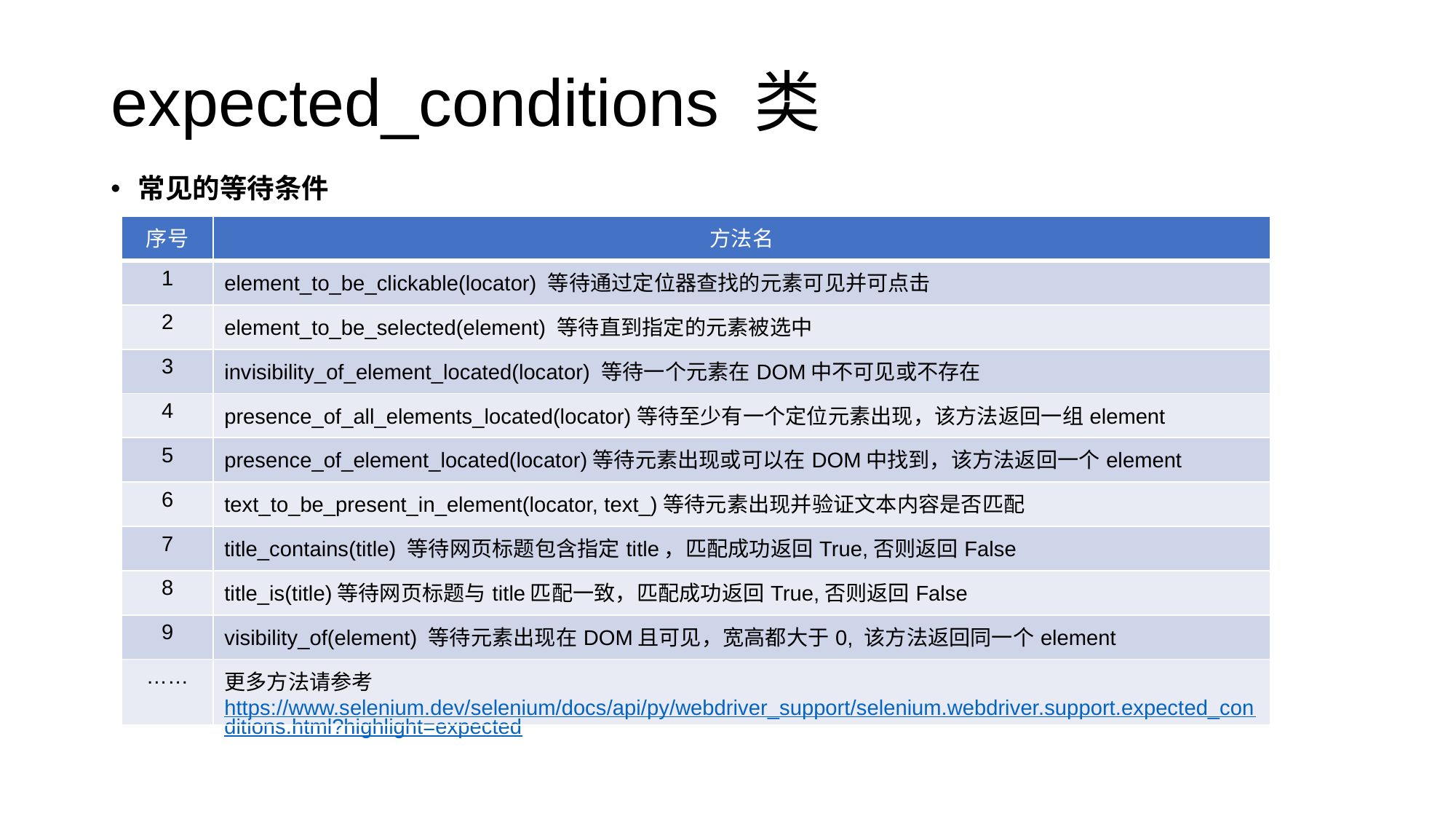

# expected_conditions 类
常见的等待条件

| 序号 | 方法名 |
| --- | --- |
| 1 | element\_to\_be\_clickable(locator) 等待通过定位器查找的元素可见并可点击 |
| 2 | element\_to\_be\_selected(element) 等待直到指定的元素被选中 |
| 3 | invisibility\_of\_element\_located(locator) 等待一个元素在DOM中不可见或不存在 |
| 4 | presence\_of\_all\_elements\_located(locator)等待至少有一个定位元素出现，该方法返回一组element |
| 5 | presence\_of\_element\_located(locator)等待元素出现或可以在DOM中找到，该方法返回一个element |
| 6 | text\_to\_be\_present\_in\_element(locator, text\_)等待元素出现并验证文本内容是否匹配 |
| 7 | title\_contains(title) 等待网页标题包含指定title，匹配成功返回True,否则返回False |
| 8 | title\_is(title)等待网页标题与title匹配一致，匹配成功返回True,否则返回False |
| 9 | visibility\_of(element) 等待元素出现在DOM且可见，宽高都大于0, 该方法返回同一个element |
| …… | 更多方法请参考https://www.selenium.dev/selenium/docs/api/py/webdriver\_support/selenium.webdriver.support.expected\_conditions.html?highlight=expected |